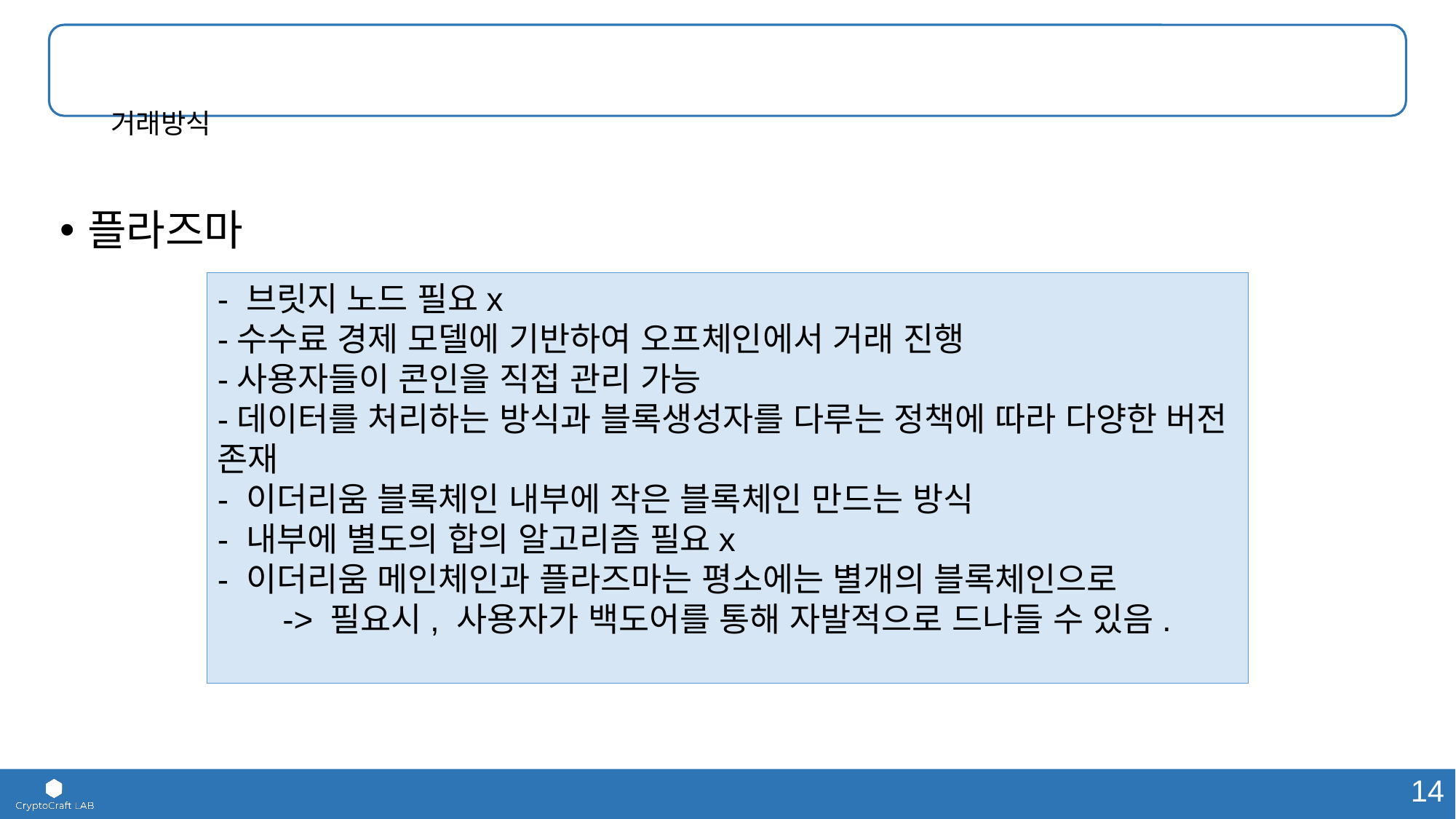

# 거래방식

플라즈마

- 브릿지 노드 필요x
-수수료 경제 모델에 기반하여 오프체인에서 거래 진행
-사용자들이 콘인을 직접 관리 가능
-데이터를 처리하는 방식과 블록생성자를 다루는 정책에 따라 다양한 버전 존재
- 이더리움 블록체인 내부에 작은 블록체인 만드는 방식
- 내부에 별도의 합의 알고리즘 필요x
- 이더리움 메인체인과 플라즈마는 평소에는 별개의 블록체인으로
       -> 필요시, 사용자가 백도어를 통해 자발적으로 드나들 수 있음.